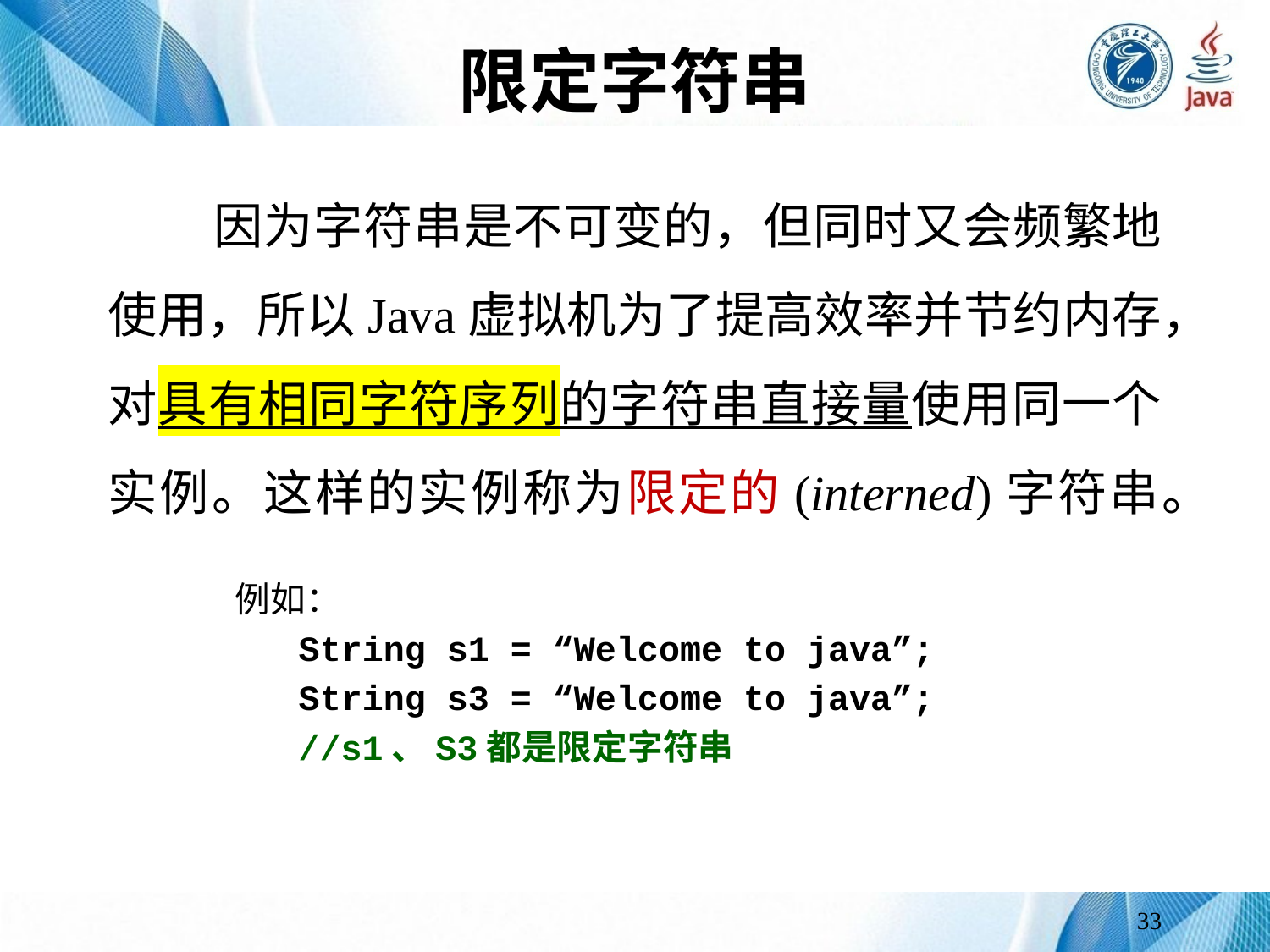

# 限定字符串
        因为字符串是不可变的，但同时又会频繁地使用，所以Java虚拟机为了提高效率并节约内存，对具有相同字符序列的字符串直接量使用同一个实例。这样的实例称为限定的(interned)字符串。

	例如：
String s1 = “Welcome to java”;
String s3 = “Welcome to java”;
//s1、S3都是限定字符串
33